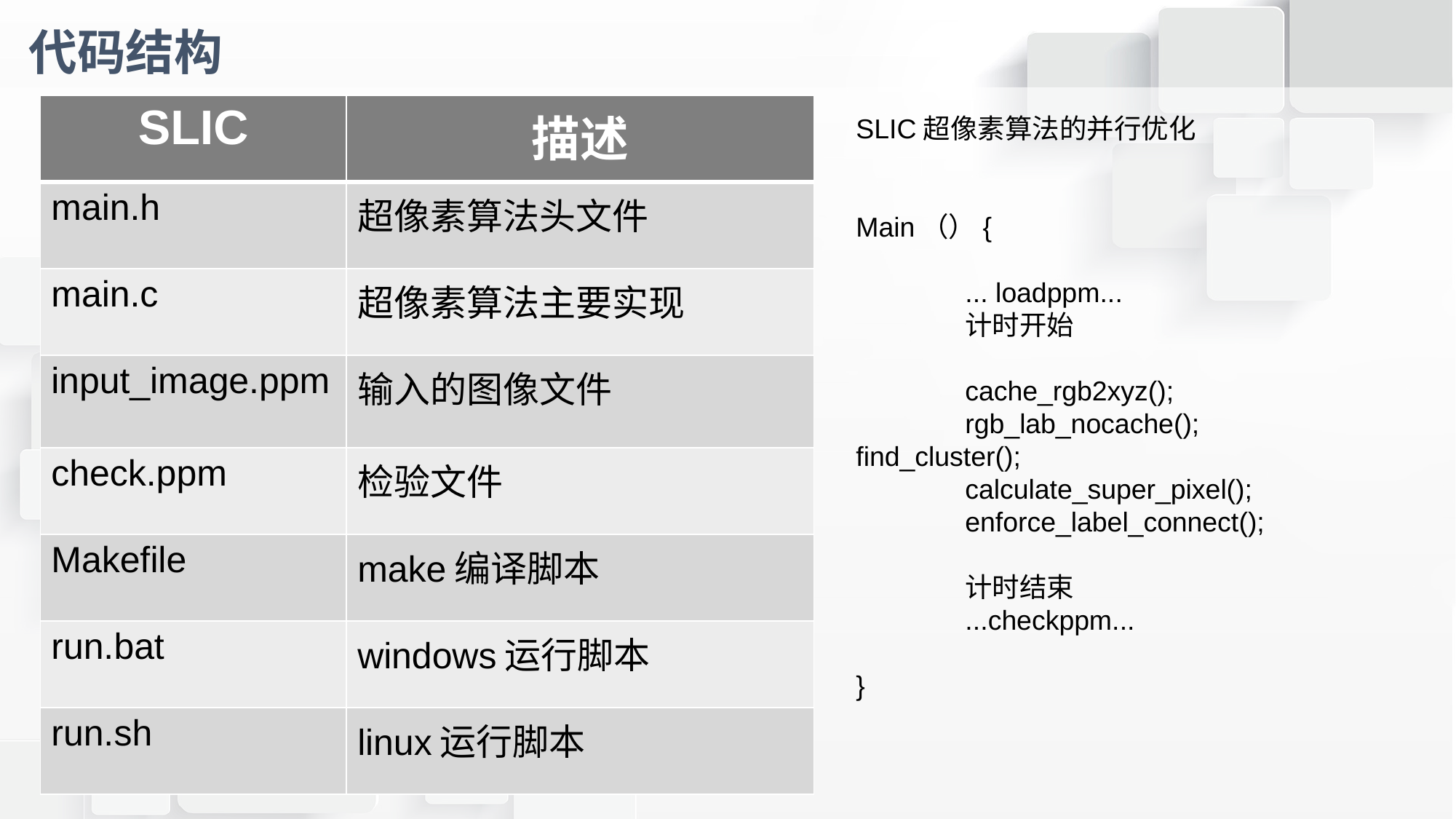

# 代码结构
| SLIC | 描述 |
| --- | --- |
| main.h | 超像素算法头文件 |
| main.c | 超像素算法主要实现 |
| input\_image.ppm | 输入的图像文件 |
| check.ppm | 检验文件 |
| Makefile | make编译脚本 |
| run.bat | windows运行脚本 |
| run.sh | linux运行脚本 |
SLIC超像素算法的并行优化

Main（）{

	... loadppm...
	计时开始

	cache_rgb2xyz();
	rgb_lab_nocache();    	find_cluster();
    	calculate_super_pixel();
    	enforce_label_connect();

	计时结束
	...checkppm...

}